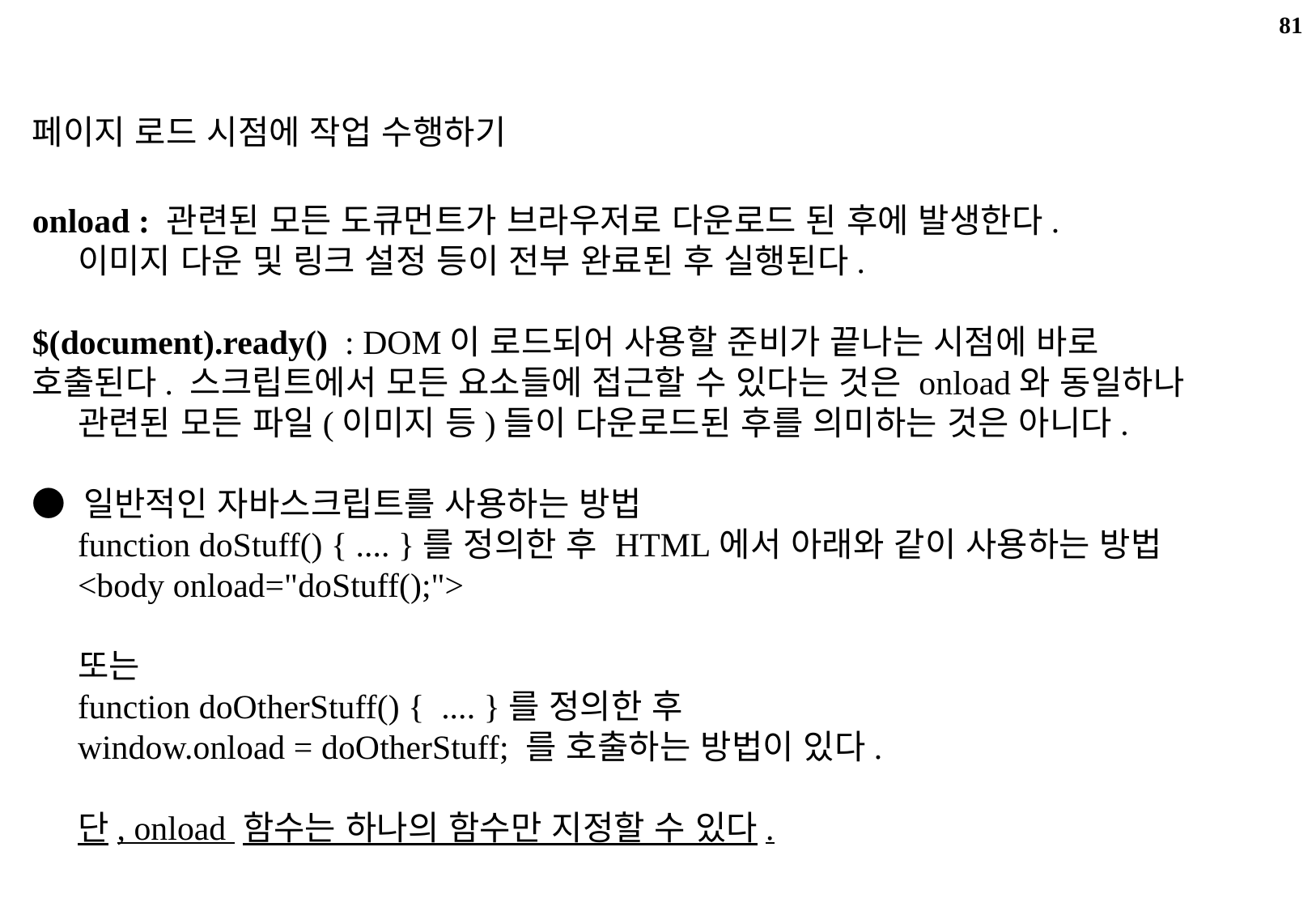

81
JQuery
페이지 로드 시점에 작업 수행하기

onload : 관련된 모든 도큐먼트가 브라우저로 다운로드 된 후에 발생한다.
이미지 다운 및 링크 설정 등이 전부 완료된 후 실행된다.

$(document).ready()  : DOM이 로드되어 사용할 준비가 끝나는 시점에 바로
호출된다. 스크립트에서 모든 요소들에 접근할 수 있다는 것은 onload와 동일하나 관련된 모든 파일(이미지 등)들이 다운로드된 후를 의미하는 것은 아니다.

● 일반적인 자바스크립트를 사용하는 방법
function doStuff() { .... }를 정의한 후 HTML에서 아래와 같이 사용하는 방법
<body onload="doStuff();">
또는
function doOtherStuff() {  .... }를 정의한 후
window.onload = doOtherStuff; 를 호출하는 방법이 있다.
단, onload 함수는 하나의 함수만 지정할 수 있다.